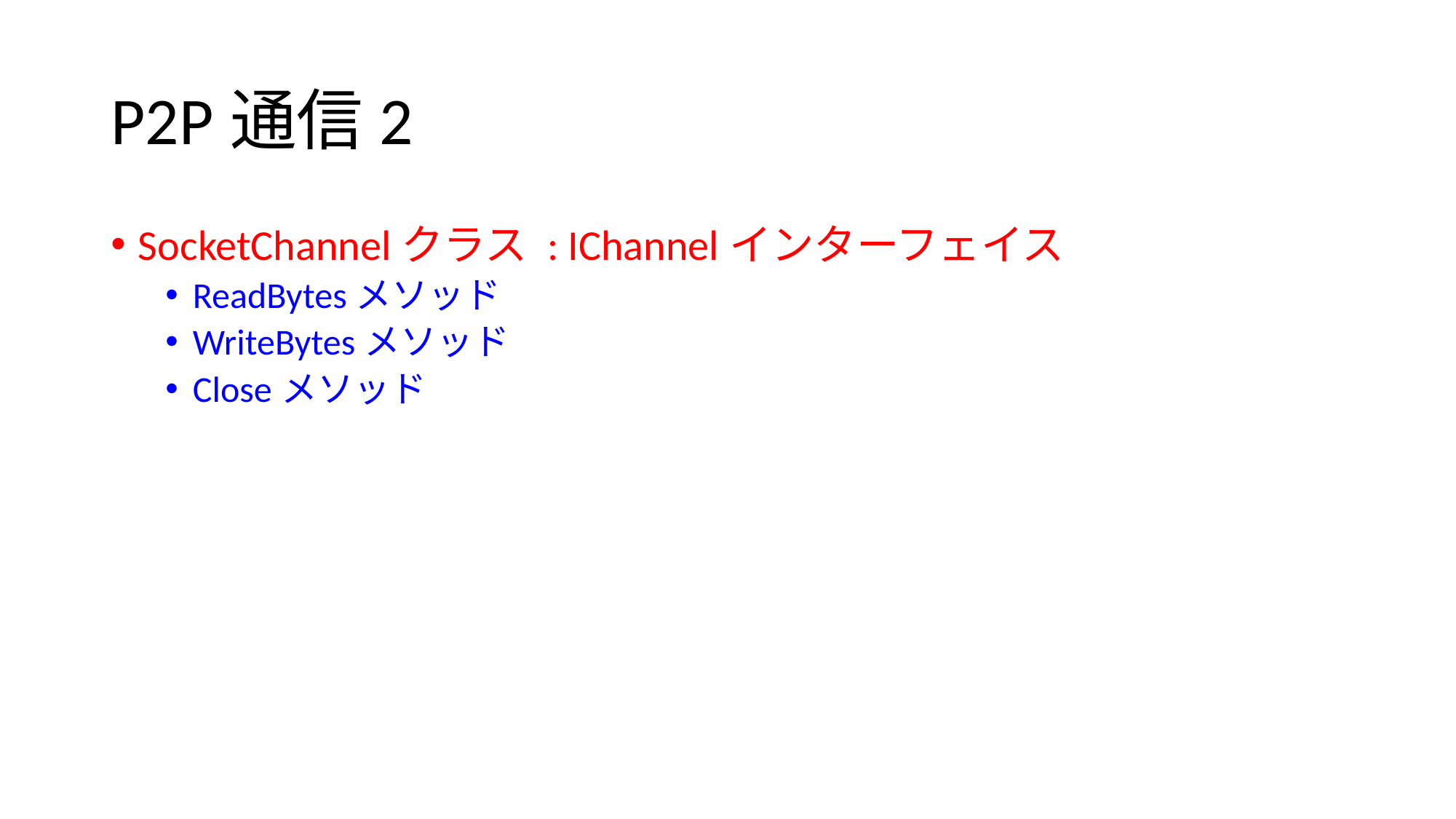

# P2P通信2
SocketChannelクラス : IChannelインターフェイス
ReadBytesメソッド
WriteBytesメソッド
Closeメソッド